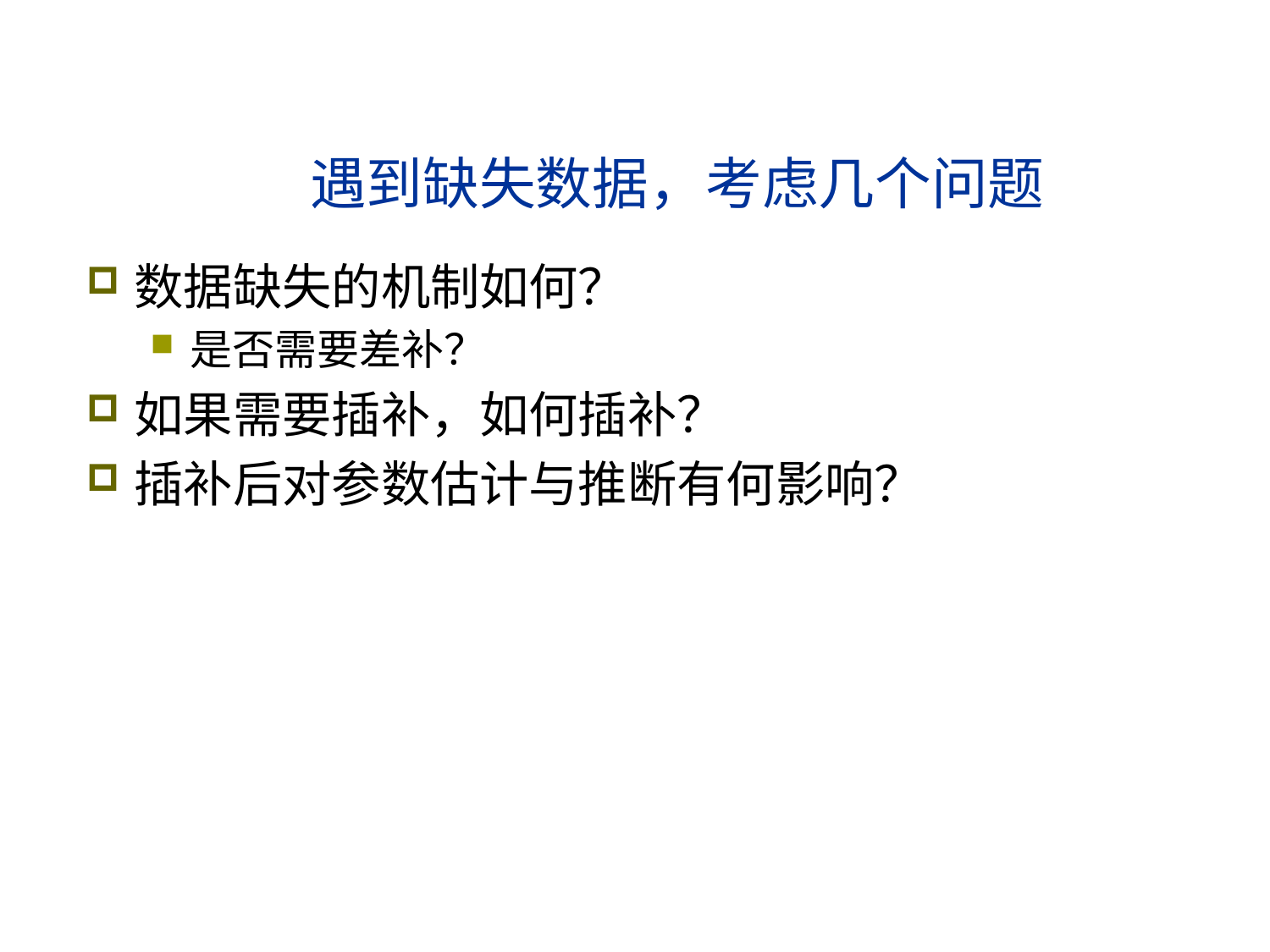

# 遇到缺失数据，考虑几个问题
数据缺失的机制如何？
是否需要差补？
如果需要插补，如何插补？
插补后对参数估计与推断有何影响？